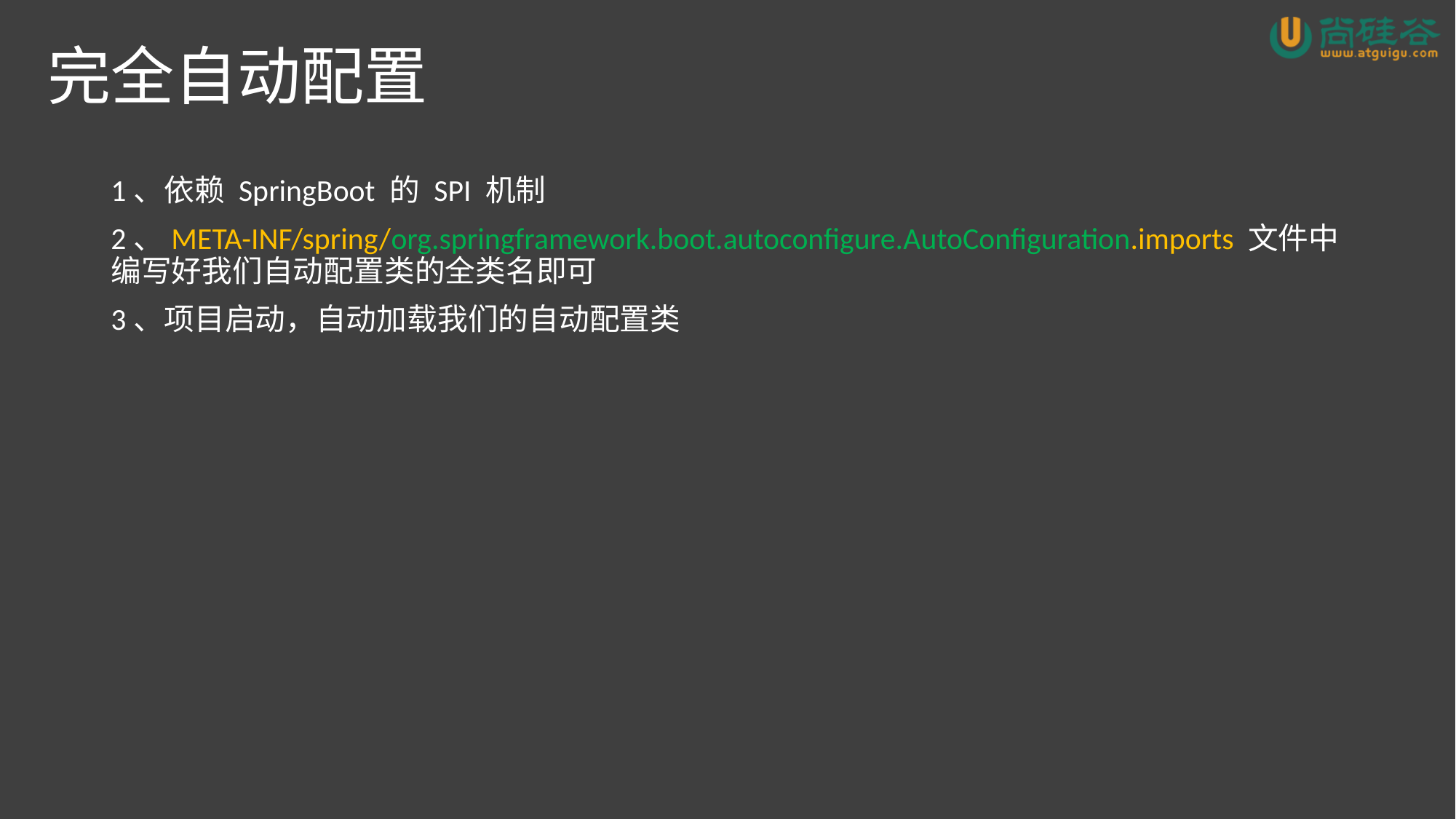

# 完全自动配置
1、依赖 SpringBoot 的 SPI 机制
2、META-INF/spring/org.springframework.boot.autoconfigure.AutoConfiguration.imports 文件中编写好我们自动配置类的全类名即可
3、项目启动，自动加载我们的自动配置类